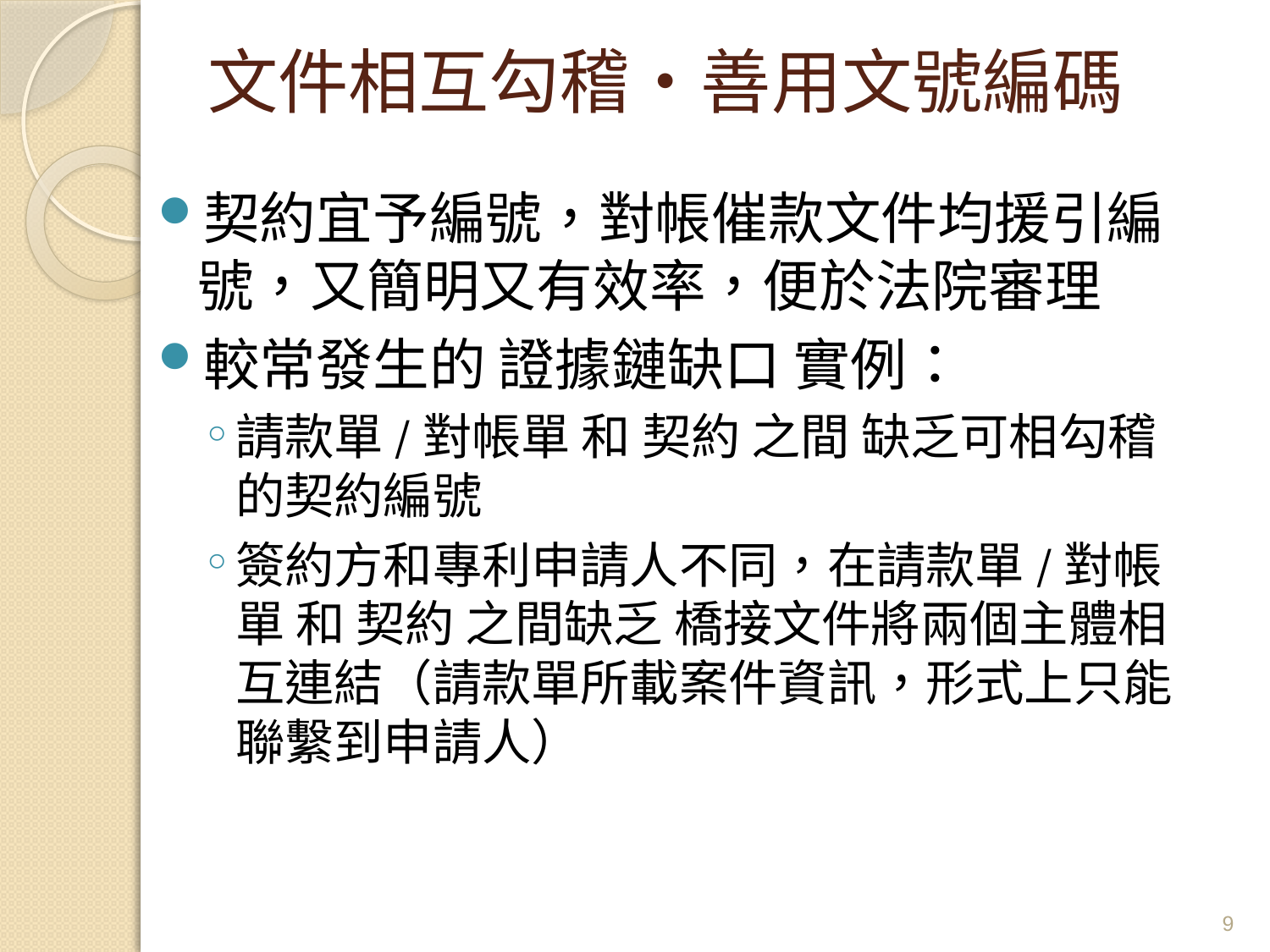

# 文件相互勾稽‧善用文號編碼
契約宜予編號，對帳催款文件均援引編號，又簡明又有效率，便於法院審理
較常發生的 證據鏈缺口 實例：
請款單/對帳單 和 契約 之間 缺乏可相勾稽的契約編號
簽約方和專利申請人不同，在請款單/對帳單 和 契約 之間缺乏 橋接文件將兩個主體相互連結（請款單所載案件資訊，形式上只能聯繫到申請人）
9